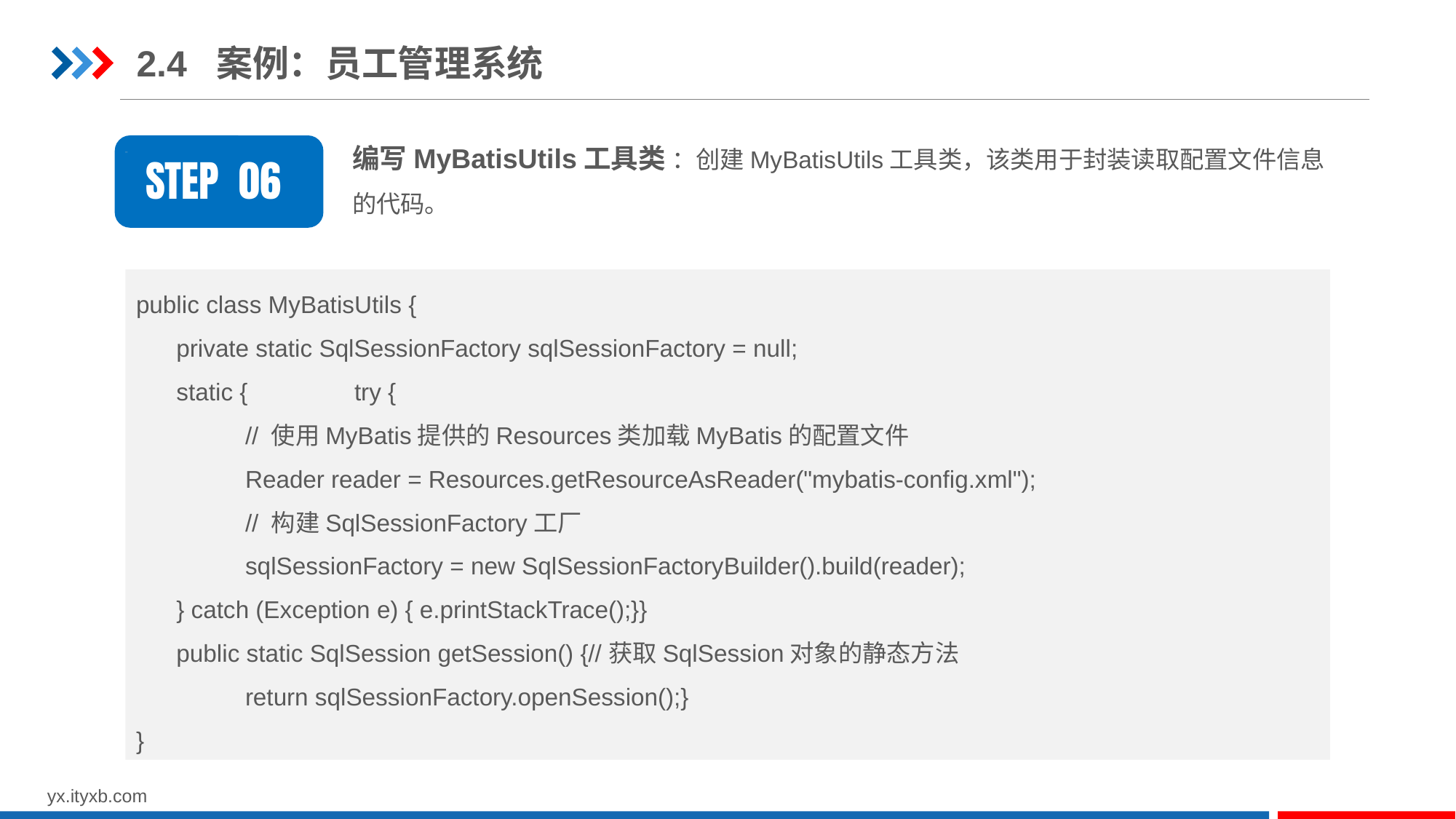

2.4  案例：员工管理系统
编写MyBatisUtils工具类 ：创建MyBatisUtils工具类，该类用于封装读取配置文件信息的代码。

STEP  06
public class MyBatisUtils {
      private static SqlSessionFactory sqlSessionFactory = null;
      static {	try {
	// 使用MyBatis提供的Resources类加载MyBatis的配置文件
	Reader reader = Resources.getResourceAsReader("mybatis-config.xml");
	// 构建SqlSessionFactory工厂
	sqlSessionFactory = new SqlSessionFactoryBuilder().build(reader);
      } catch (Exception e) { e.printStackTrace();}}
      public static SqlSession getSession() {//获取SqlSession对象的静态方法
	return sqlSessionFactory.openSession();}
}